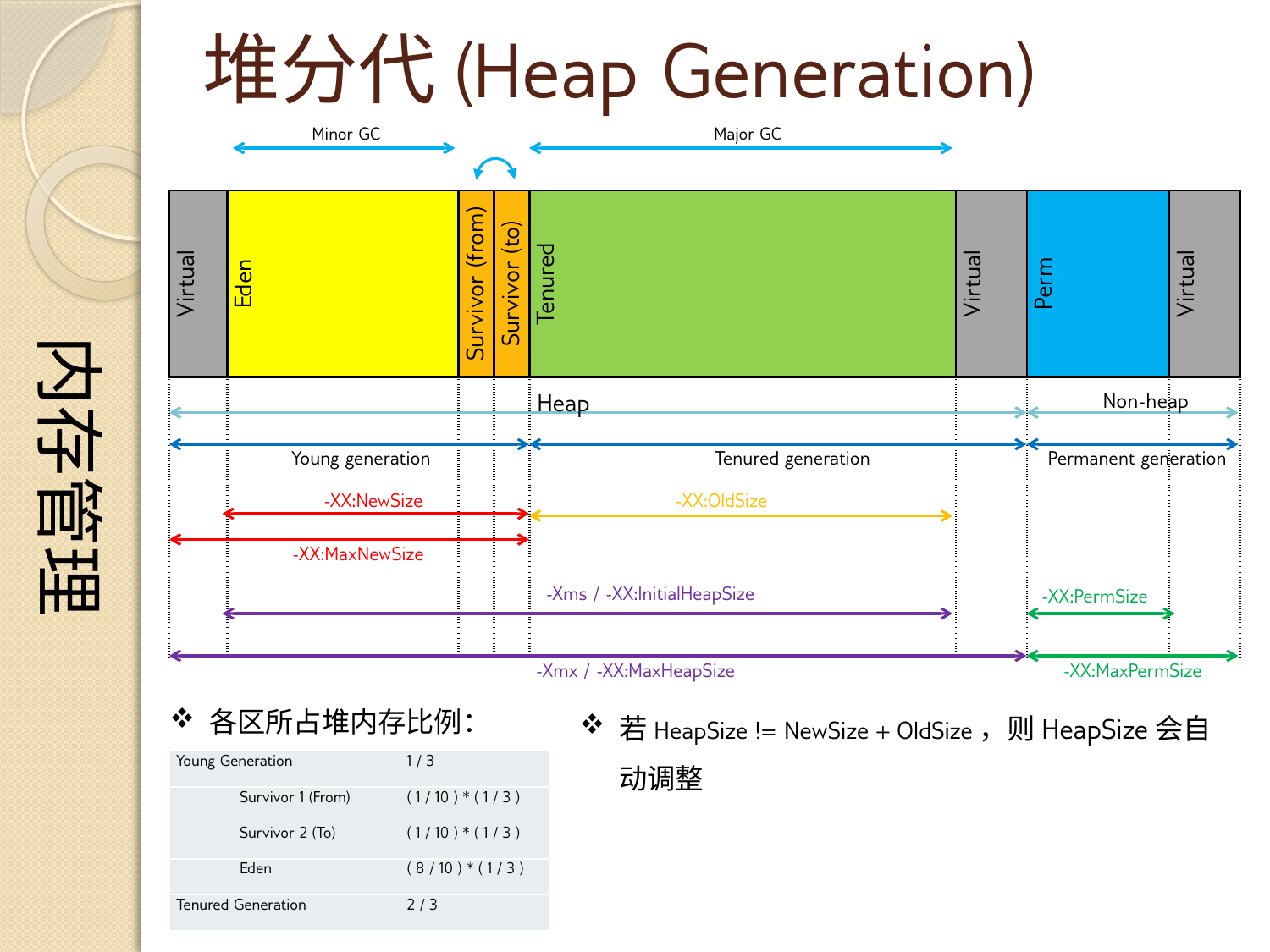

内存管理
# 堆分代(Heap Generation)
Minor GC
Major GC

| Virtual | Eden | Survivor (from) | Survivor (to) | Tenured | Virtual | Perm | Virtual |
| --- | --- | --- | --- | --- | --- | --- | --- |
|  |  |  |  |  |  |  |  |
|  |  |  |  |  |  |  |  |
Heap
Non-heap
Young generation
Tenured generation
Permanent generation
-XX:NewSize
-XX:OldSize
-XX:MaxNewSize
-Xms / -XX:InitialHeapSize
-XX:PermSize
-Xmx / -XX:MaxHeapSize
-XX:MaxPermSize
若HeapSize != NewSize + OldSize，则HeapSize会自动调整

各区所占堆内存比例：
| Young Generation | 1 / 3 |
| --- | --- |
| Survivor 1 (From) | ( 1 / 10 ) \* ( 1 / 3 ) |
| Survivor 2 (To) | ( 1 / 10 ) \* ( 1 / 3 ) |
| Eden | ( 8 / 10 ) \* ( 1 / 3 ) |
| Tenured Generation | 2 / 3 |